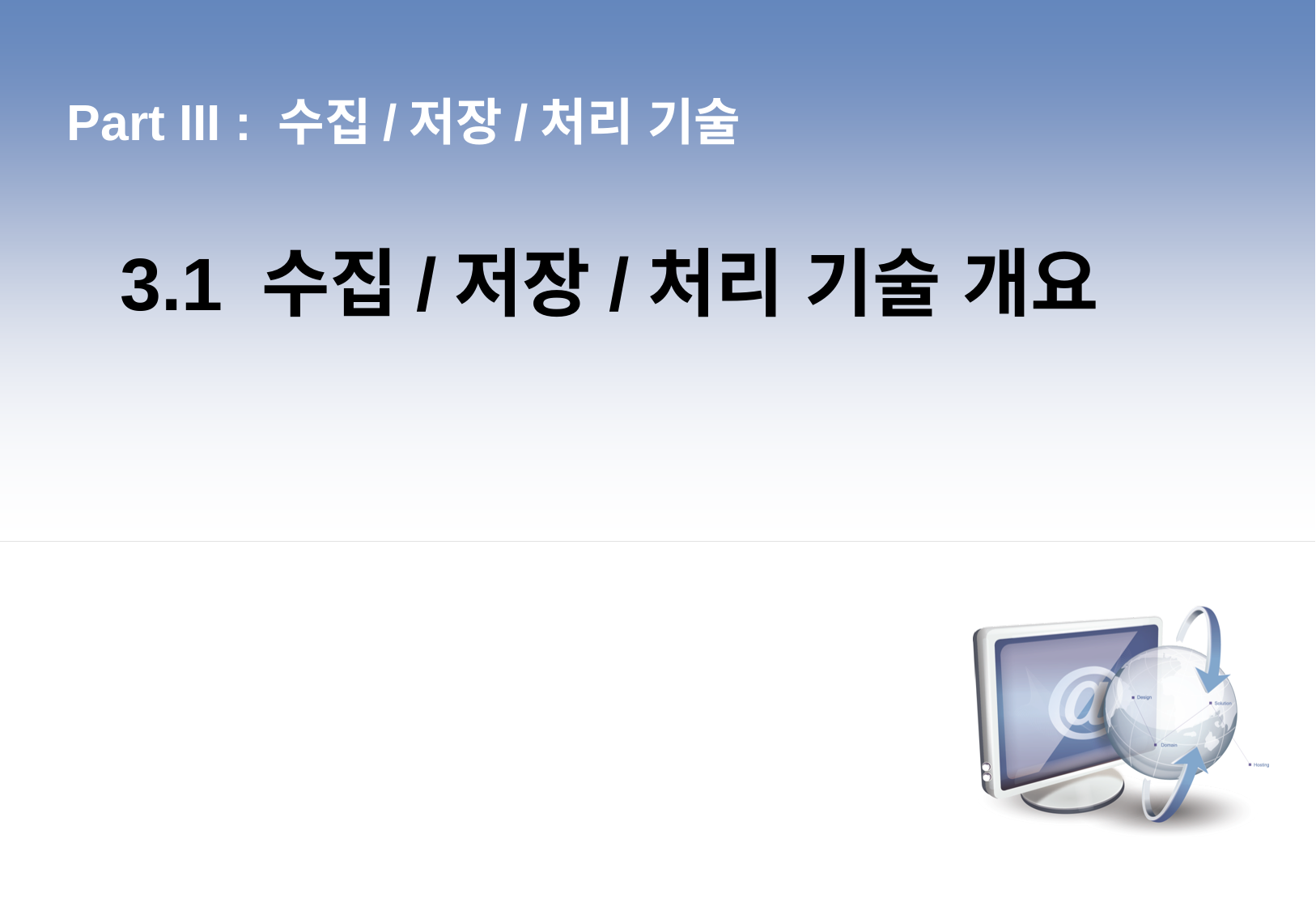

Part III : 수집/저장/처리 기술
3.1 수집/저장/처리 기술 개요